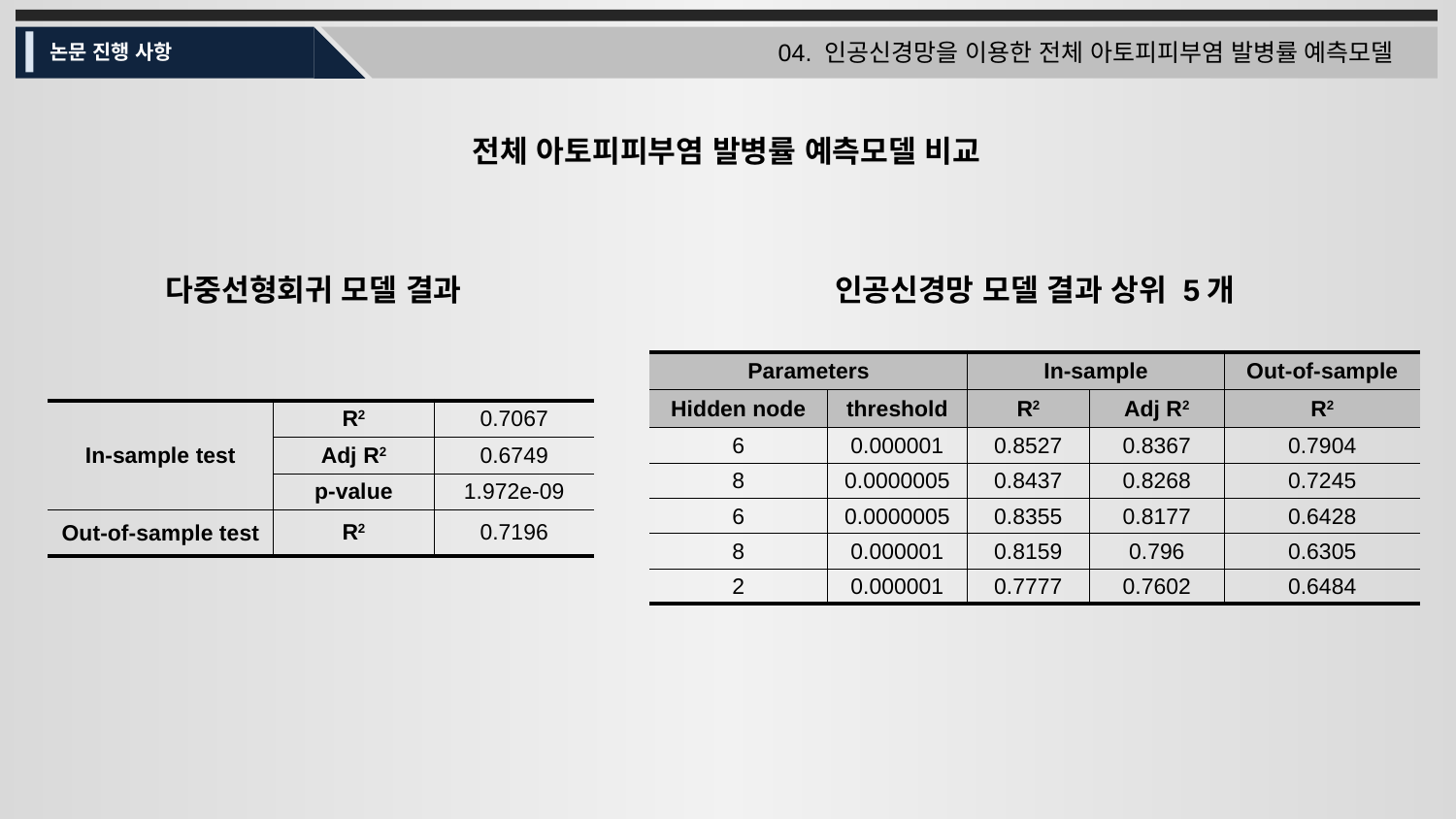

04. 인공신경망을 이용한 전체 아토피피부염 발병률 예측모델

논문 진행 사항
전체 아토피피부염 발병률 예측모델 비교
다중선형회귀 모델 결과
인공신경망 모델 결과 상위 5개
| Parameters |  | In-sample |  | Out-of-sample |
| --- | --- | --- | --- | --- |
| Hidden node | threshold | R2 | Adj R2 | R2 |
| 6 | 0.000001 | 0.8527 | 0.8367 | 0.7904 |
| 8 | 0.0000005 | 0.8437 | 0.8268 | 0.7245 |
| 6 | 0.0000005 | 0.8355 | 0.8177 | 0.6428 |
| 8 | 0.000001 | 0.8159 | 0.796 | 0.6305 |
| 2 | 0.000001 | 0.7777 | 0.7602 | 0.6484 |
| In-sample test | R2 | 0.7067 |
| --- | --- | --- |
|  | Adj R2 | 0.6749 |
|  | p-value | 1.972e-09 |
| Out-of-sample test | R2 | 0.7196 |